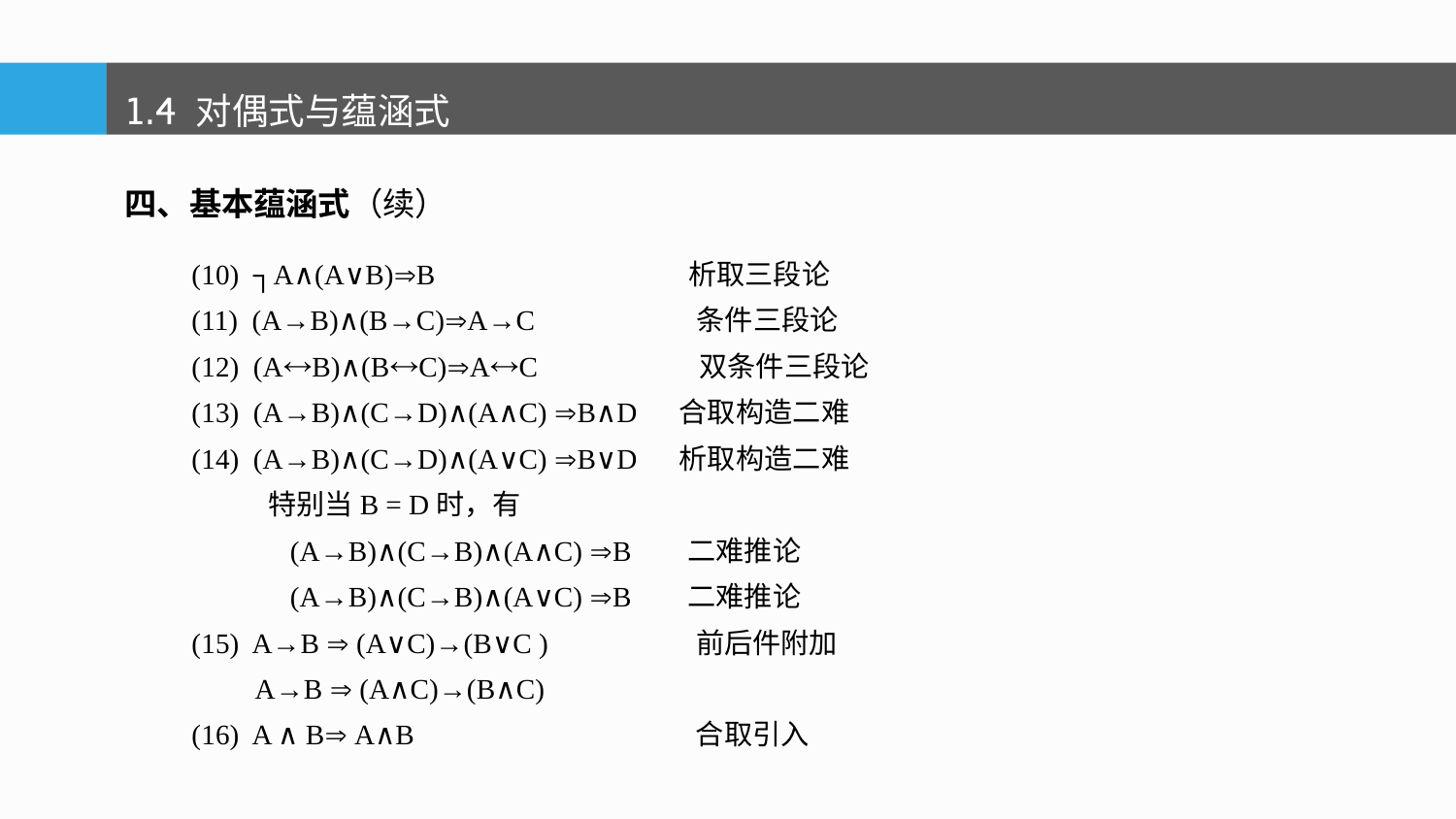

1.4 对偶式与蕴涵式

四、基本蕴涵式（续）

(10)  ┐A∧(A∨B)⇒B                                   析取三段论
(11)  (A→B)∧(B→C)⇒A→C                      条件三段论
(12)  (A↔B)∧(B↔C)⇒A↔C                      双条件三段论
(13)  (A→B)∧(C→D)∧(A∧C) ⇒B∧D     合取构造二难
(14)  (A→B)∧(C→D)∧(A∨C) ⇒B∨D     析取构造二难
           特别当B = D时，有
              (A→B)∧(C→B)∧(A∧C) ⇒B       二难推论
              (A→B)∧(C→B)∧(A∨C) ⇒B       二难推论
(15)  A→B ⇒ (A∨C)→(B∨C )                    前后件附加
         A→B ⇒ (A∧C)→(B∧C)
(16)  A ∧ B⇒ A∧B                                       合取引入